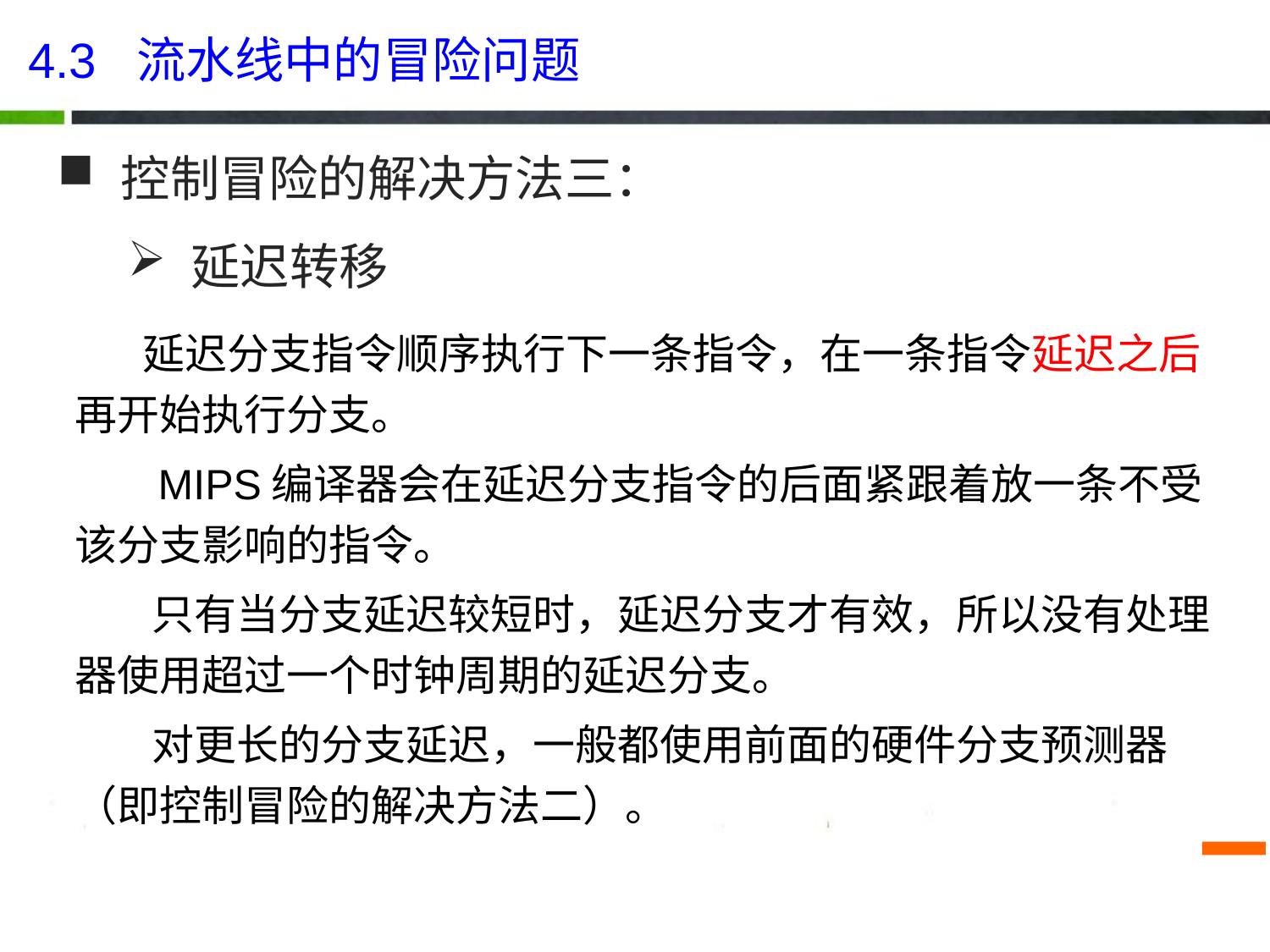

4.3  流水线中的冒险问题
控制冒险的解决方法三：
延迟转移
      延迟分支指令顺序执行下一条指令，在一条指令延迟之后再开始执行分支。
       MIPS编译器会在延迟分支指令的后面紧跟着放一条不受该分支影响的指令。
       只有当分支延迟较短时，延迟分支才有效，所以没有处理器使用超过一个时钟周期的延迟分支。
       对更长的分支延迟，一般都使用前面的硬件分支预测器（即控制冒险的解决方法二）。

115